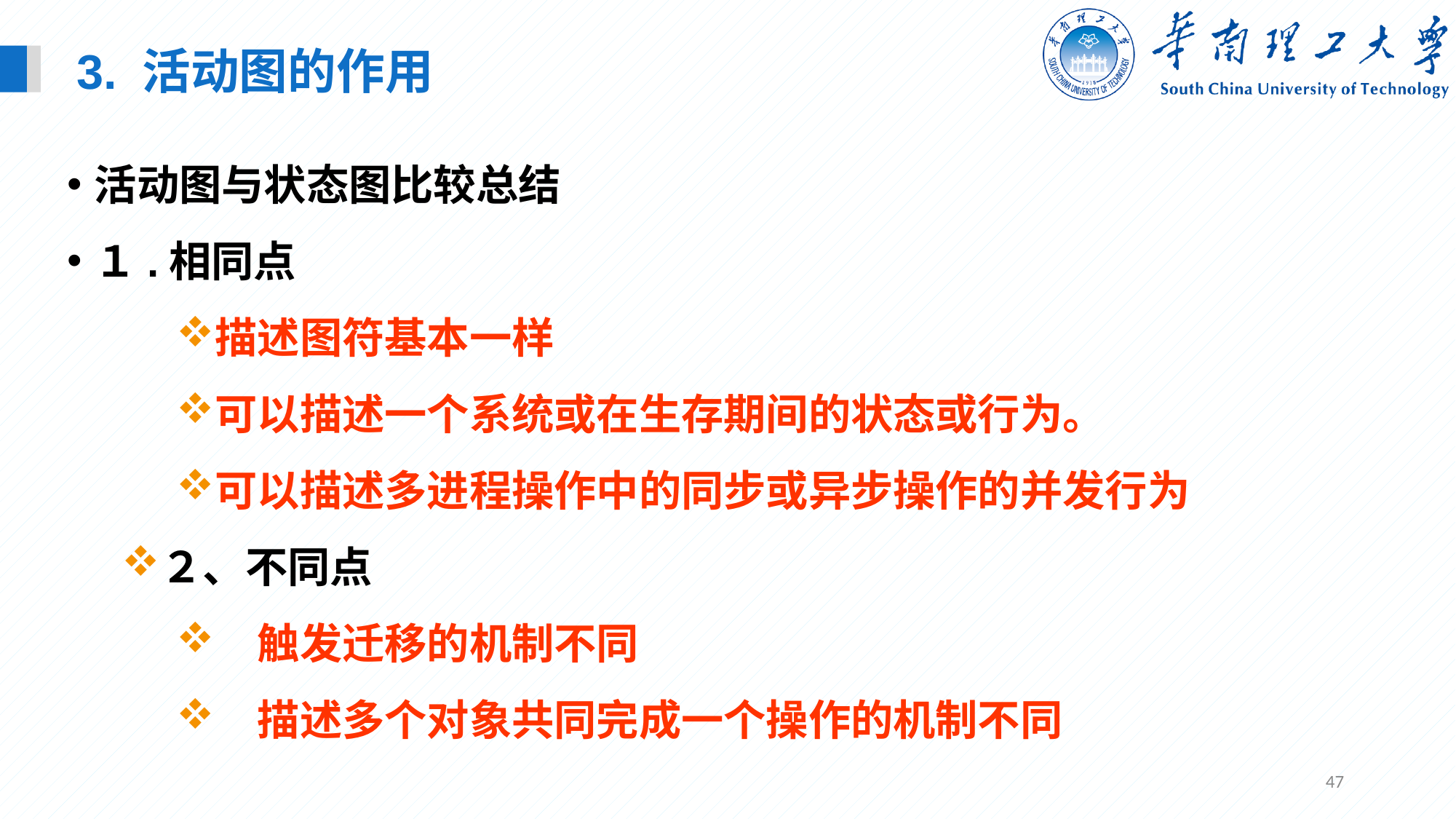

3. 活动图的作用
活动图与状态图比较总结
１.相同点
描述图符基本一样
可以描述一个系统或在生存期间的状态或行为。
可以描述多进程操作中的同步或异步操作的并发行为
２、不同点
　触发迁移的机制不同
　描述多个对象共同完成一个操作的机制不同
47